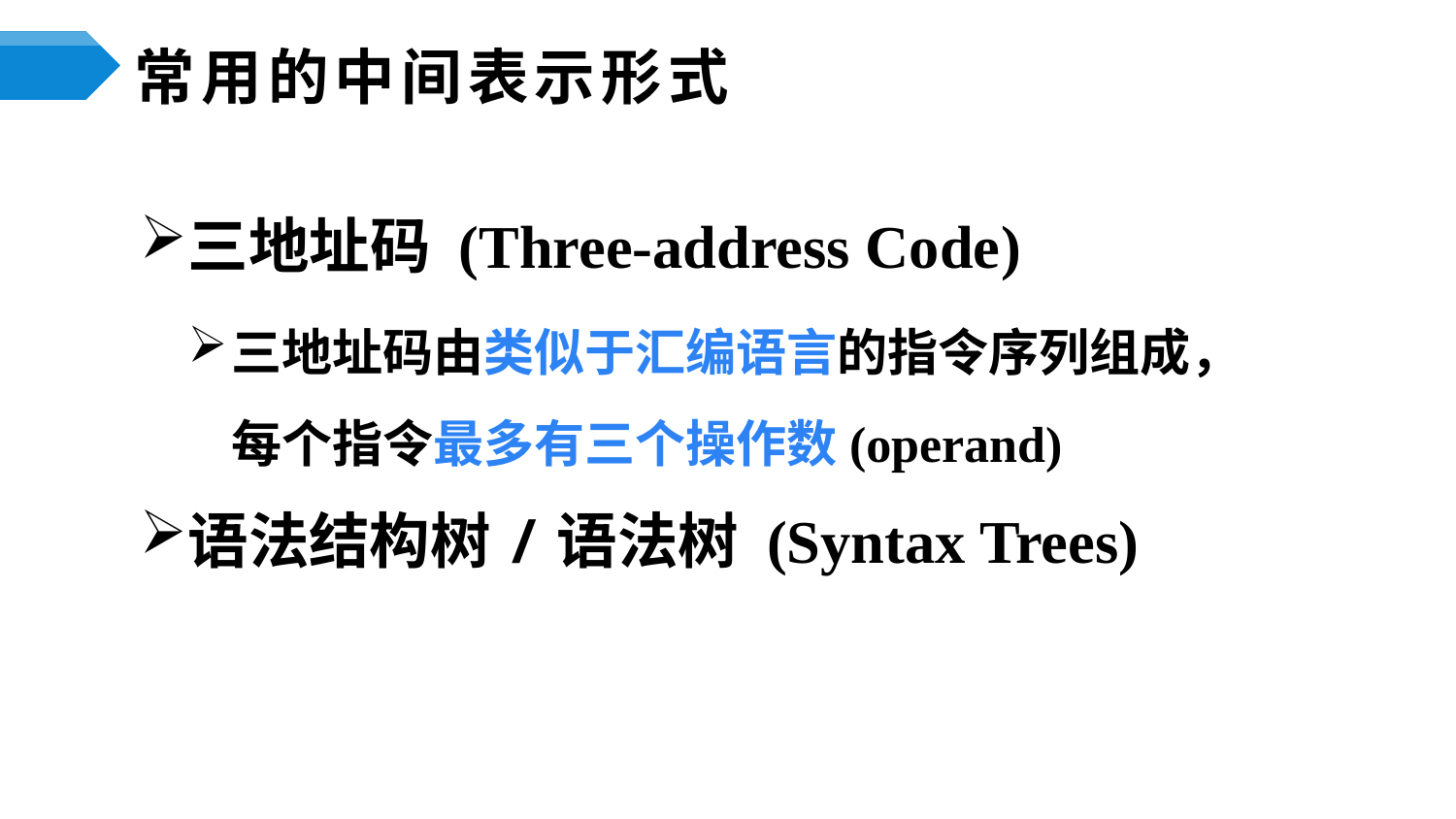

# 常用的中间表示形式
三地址码 (Three-address Code)
三地址码由类似于汇编语言的指令序列组成，每个指令最多有三个操作数(operand)
语法结构树/语法树 (Syntax Trees)